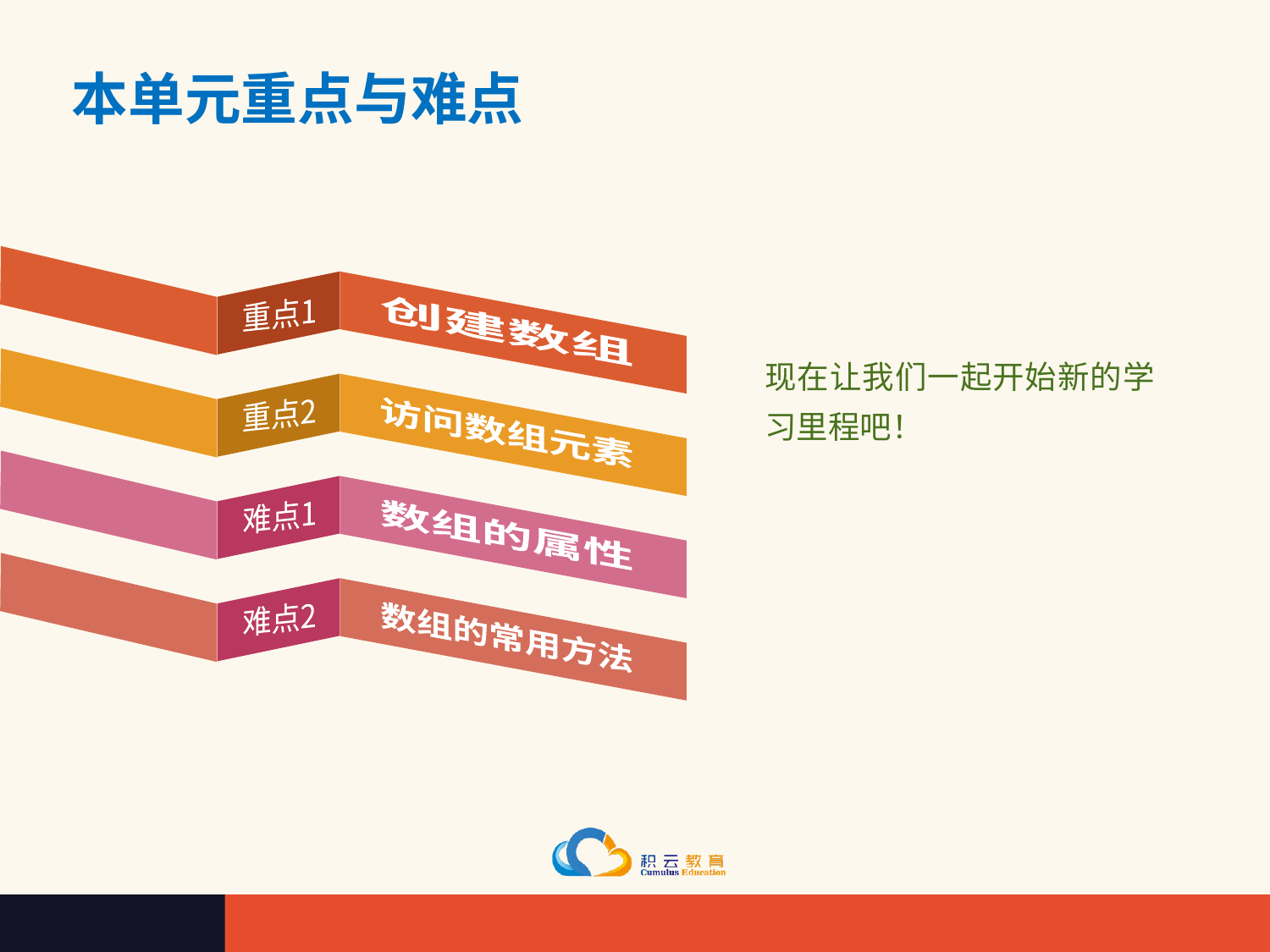

# 本单元重点与难点

创建数组
重点1
现在让我们一起开始新的学习里程吧！

重点2
访问数组元素

难点1
数组的属性

难点2
数组的常用方法